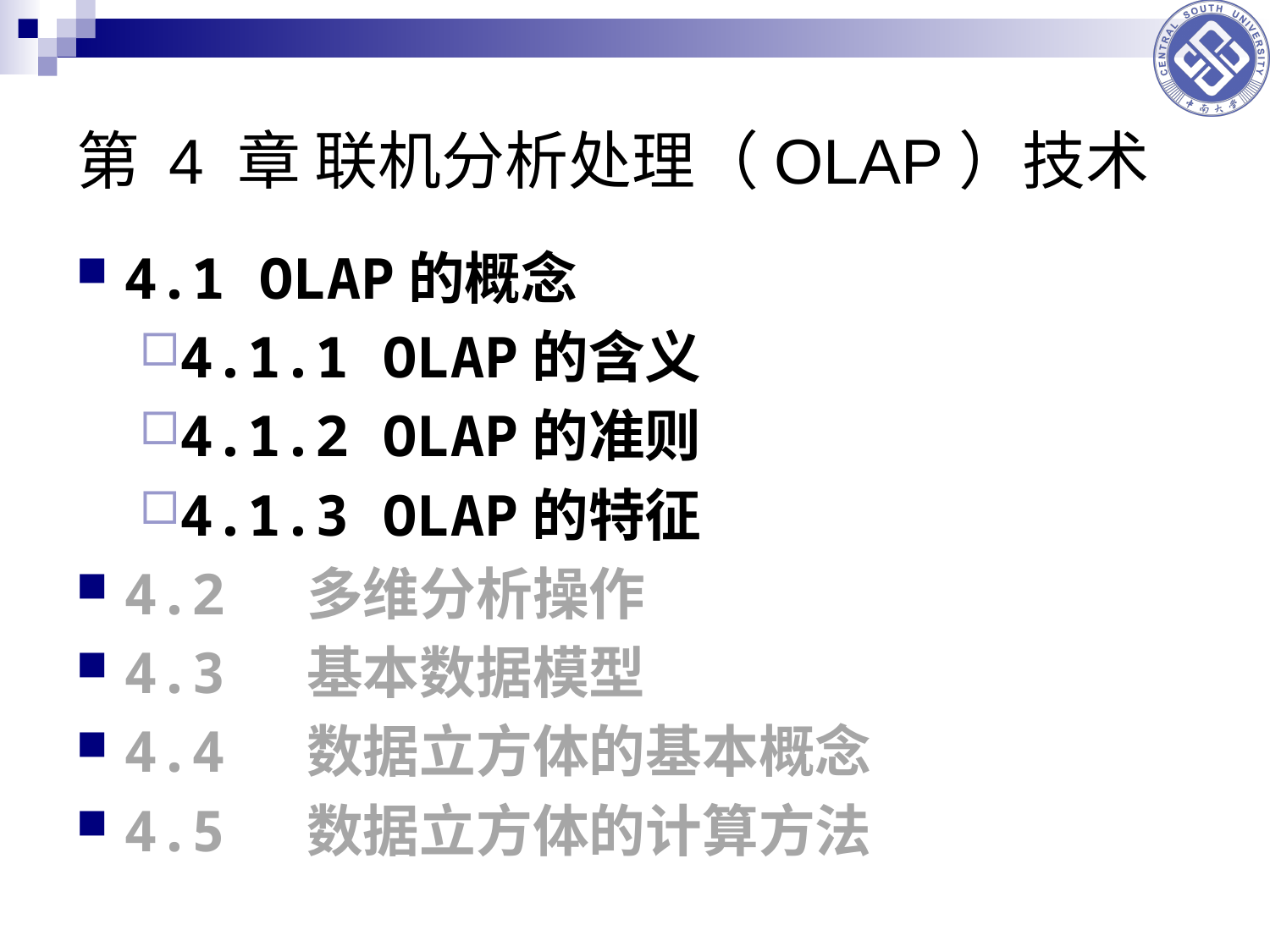

# 第 4 章 联机分析处理（OLAP）技术
4.1 OLAP的概念
4.1.1 OLAP的含义
4.1.2 OLAP的准则
4.1.3 OLAP的特征
4.2  多维分析操作
4.3  基本数据模型
4.4  数据立方体的基本概念
4.5  数据立方体的计算方法